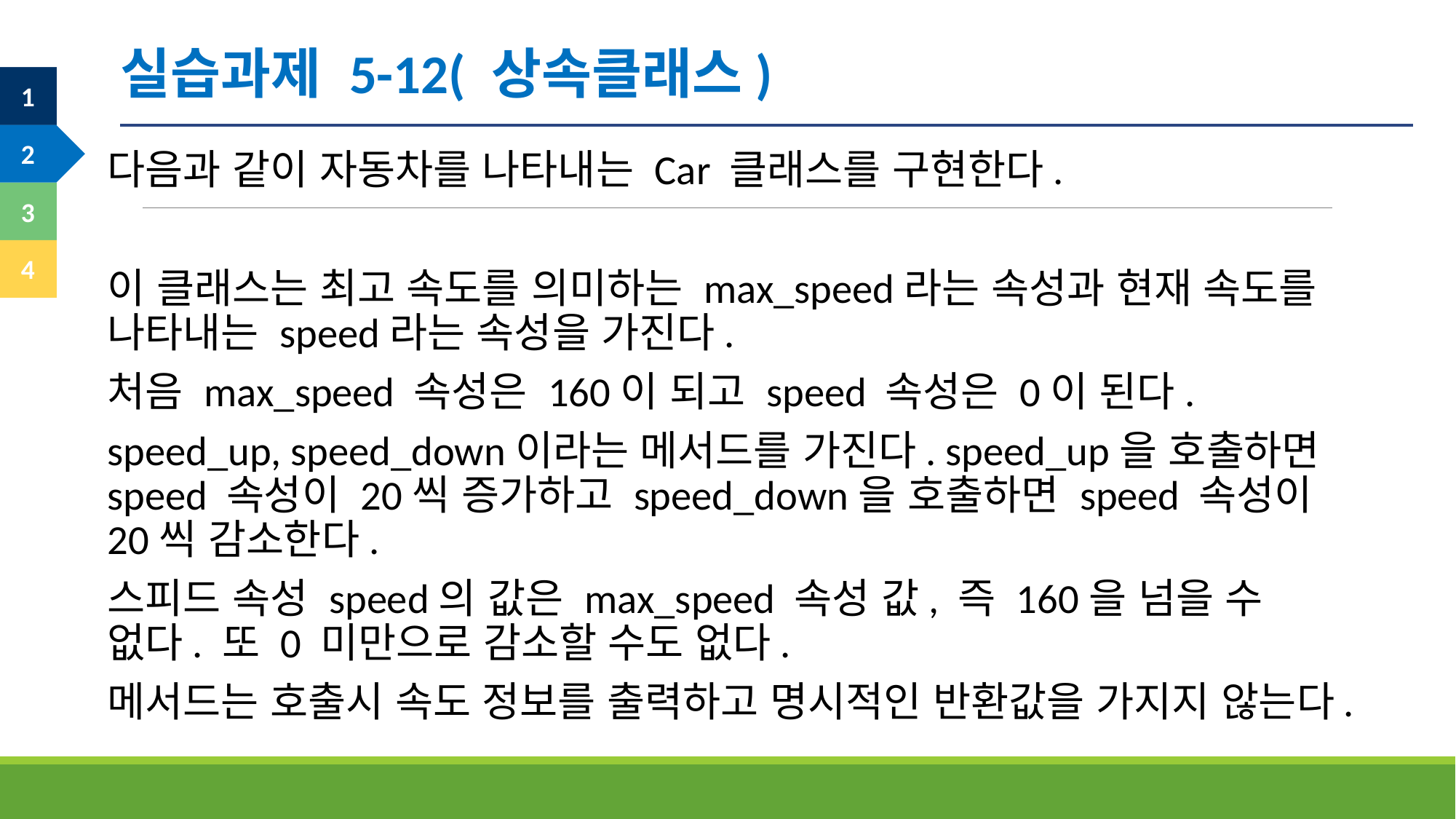

실습과제 5-12( 상속클래스)
다음과 같이 자동차를 나타내는 Car 클래스를 구현한다.

이 클래스는 최고 속도를 의미하는 max_speed라는 속성과 현재 속도를 나타내는 speed라는 속성을 가진다.
처음 max_speed 속성은 160이 되고 speed 속성은 0이 된다.
speed_up, speed_down이라는 메서드를 가진다. speed_up을 호출하면 speed 속성이 20씩 증가하고 speed_down을 호출하면 speed 속성이 20씩 감소한다.
스피드 속성 speed의 값은 max_speed 속성 값, 즉 160을 넘을 수 없다. 또 0 미만으로 감소할 수도 없다.
메서드는 호출시 속도 정보를 출력하고 명시적인 반환값을 가지지 않는다.